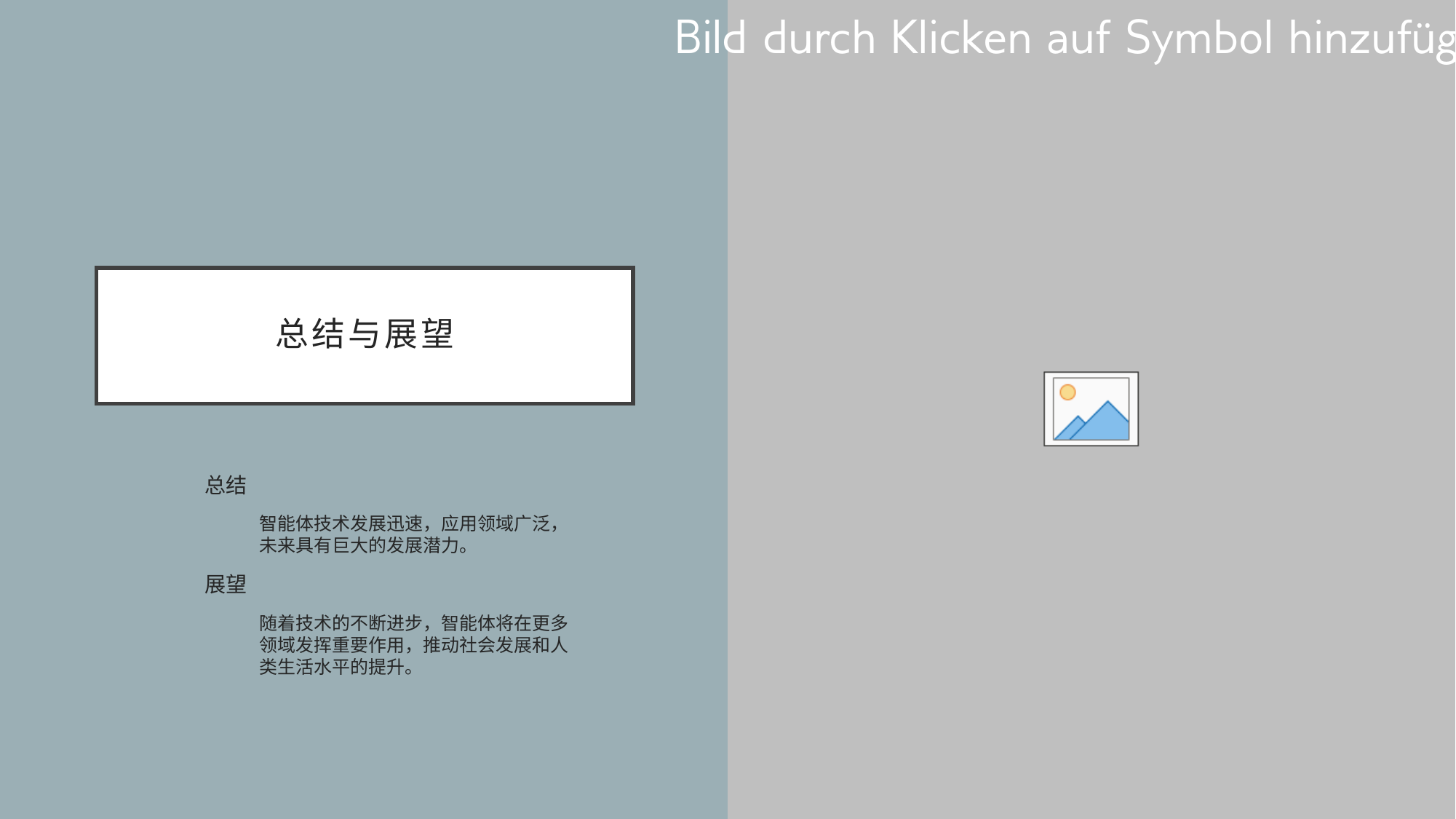

# 总结与展望

总结
智能体技术发展迅速，应用领域广泛，未来具有巨大的发展潜力。
展望
随着技术的不断进步，智能体将在更多领域发挥重要作用，推动社会发展和人类生活水平的提升。